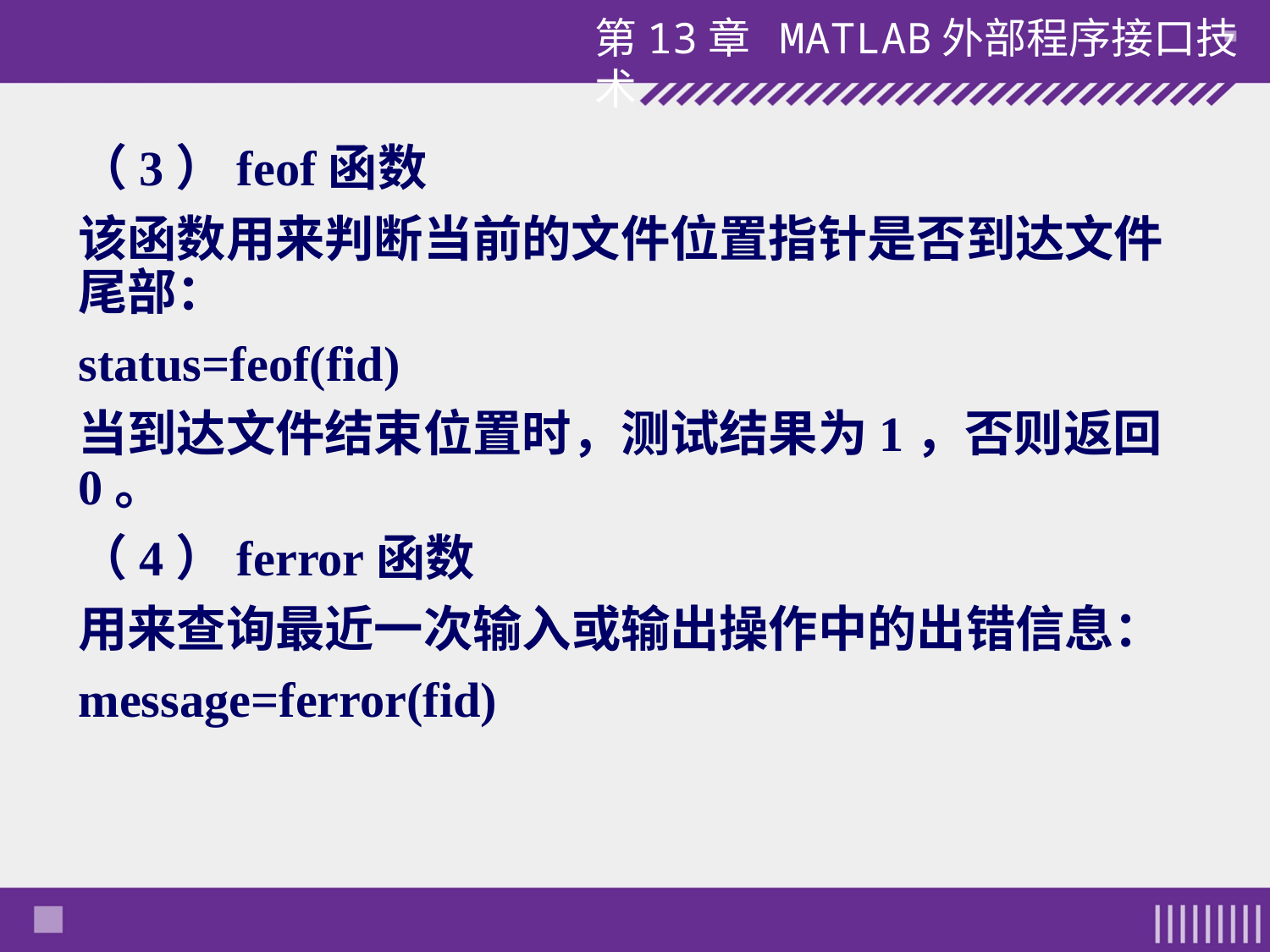

（3）feof函数
该函数用来判断当前的文件位置指针是否到达文件尾部：
status=feof(fid)
当到达文件结束位置时，测试结果为1，否则返回0。
（4）ferror函数
用来查询最近一次输入或输出操作中的出错信息：
message=ferror(fid)